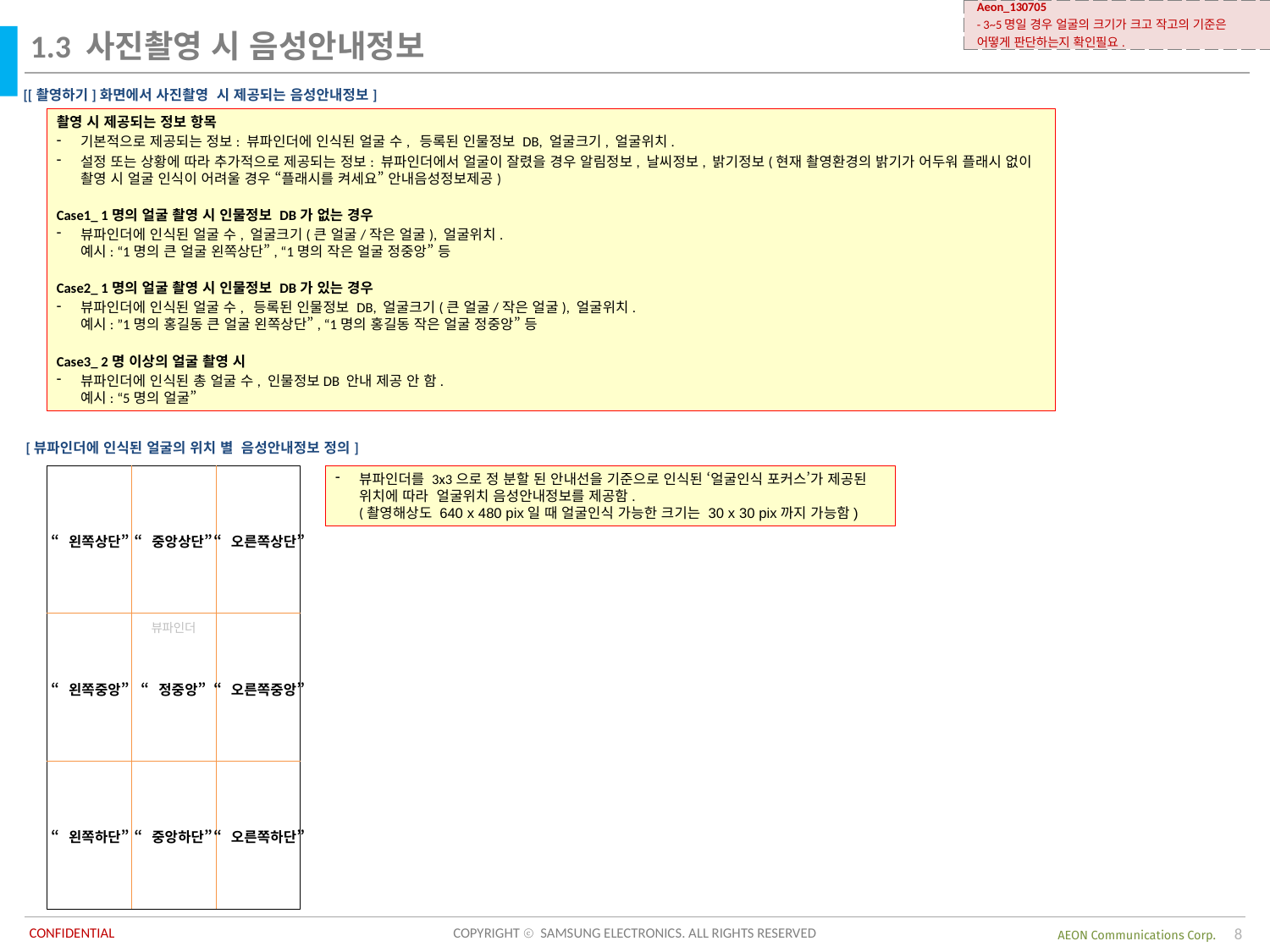

| Aeon\_130705 - 3~5명일 경우 얼굴의 크기가 크고 작고의 기준은 어떻게 판단하는지 확인필요. |
| --- |
1.3 사진촬영 시 음성안내정보
[[촬영하기]화면에서 사진촬영  시 제공되는 음성안내정보]
촬영 시 제공되는 정보 항목
기본적으로 제공되는 정보: 뷰파인더에 인식된 얼굴 수,  등록된 인물정보 DB, 얼굴크기, 얼굴위치.
설정 또는 상황에 따라 추가적으로 제공되는 정보: 뷰파인더에서 얼굴이 잘렸을 경우 알림정보, 날씨정보, 밝기정보(현재 촬영환경의 밝기가 어두워 플래시 없이 촬영 시 얼굴 인식이 어려울 경우 “플래시를 켜세요” 안내음성정보제공)
Case1_ 1명의 얼굴 촬영 시 인물정보 DB가 없는 경우
뷰파인더에 인식된 얼굴 수, 얼굴크기(큰 얼굴/작은 얼굴), 얼굴위치.
예시: “1명의 큰 얼굴 왼쪽상단”, “1명의 작은 얼굴 정중앙” 등
Case2_ 1명의 얼굴 촬영 시 인물정보 DB가 있는 경우
뷰파인더에 인식된 얼굴 수,  등록된 인물정보 DB, 얼굴크기(큰 얼굴/작은 얼굴), 얼굴위치.
예시: ”1명의 홍길동 큰 얼굴 왼쪽상단”, “1명의 홍길동 작은 얼굴 정중앙” 등
Case3_ 2명 이상의 얼굴 촬영 시
뷰파인더에 인식된 총 얼굴 수, 인물정보DB 안내 제공 안 함.
예시: “5명의 얼굴”
[뷰파인더에 인식된 얼굴의 위치 별  음성안내정보 정의]
뷰파인더

“왼쪽상단”
“중앙상단”
“오른쪽상단”
“왼쪽중앙”
“정중앙”
“오른쪽중앙”
“왼쪽하단”
“중앙하단”
“오른쪽하단”
뷰파인더를 3x3으로 정 분할 된 안내선을 기준으로 인식된 ‘얼굴인식 포커스’가 제공된 위치에 따라  얼굴위치 음성안내정보를 제공함.
(촬영해상도 640 x 480 pix일 때 얼굴인식 가능한 크기는 30 x 30 pix까지 가능함)
8